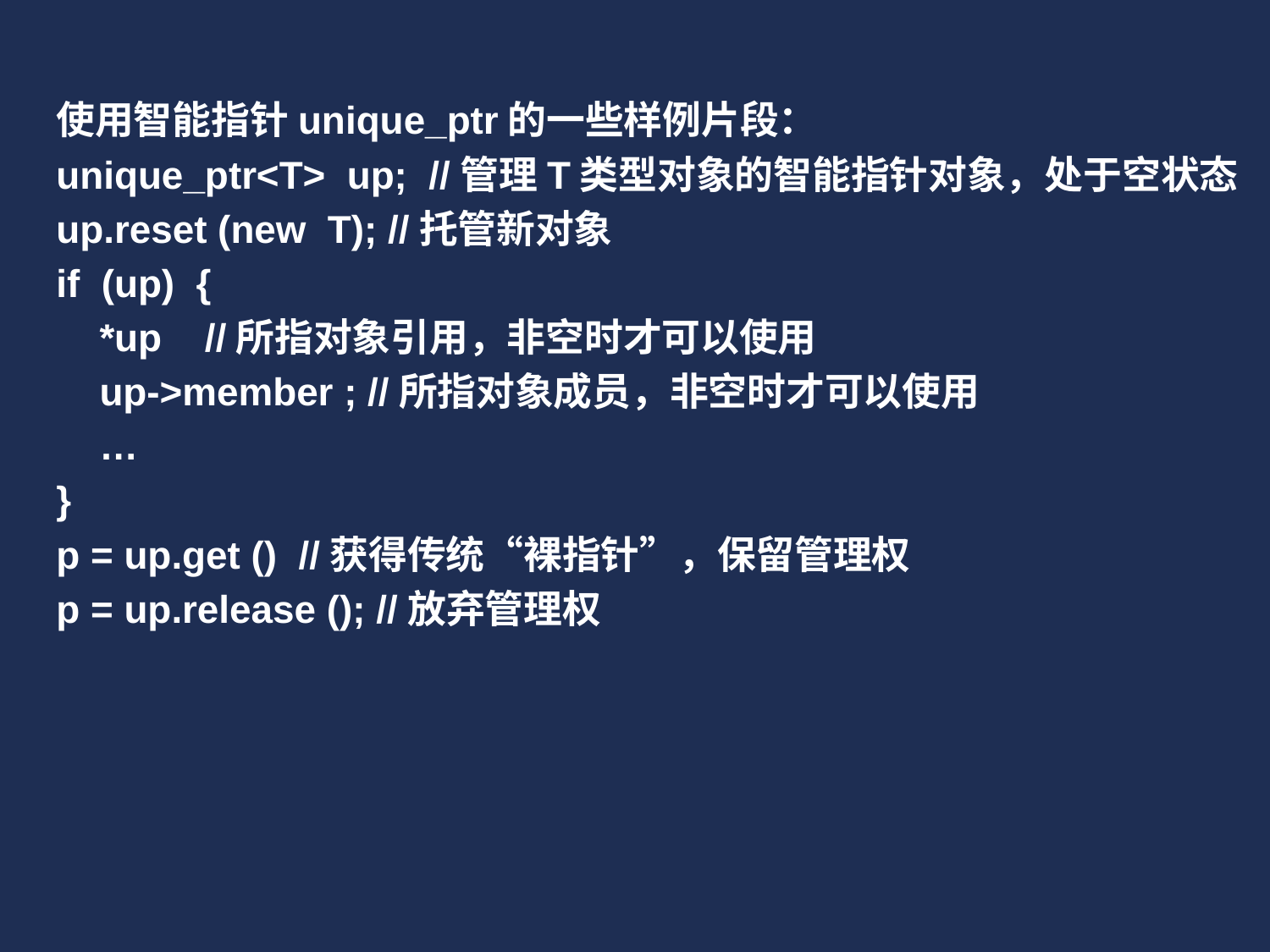

使用智能指针unique_ptr的一些样例片段：
unique_ptr<T>  up;  //管理T类型对象的智能指针对象，处于空状态
up.reset (new  T); //托管新对象
if  (up)  {
    *up    //所指对象引用，非空时才可以使用
    up->member ; //所指对象成员，非空时才可以使用
    …
}
p = up.get ()  //获得传统“裸指针”，保留管理权
p = up.release (); //放弃管理权